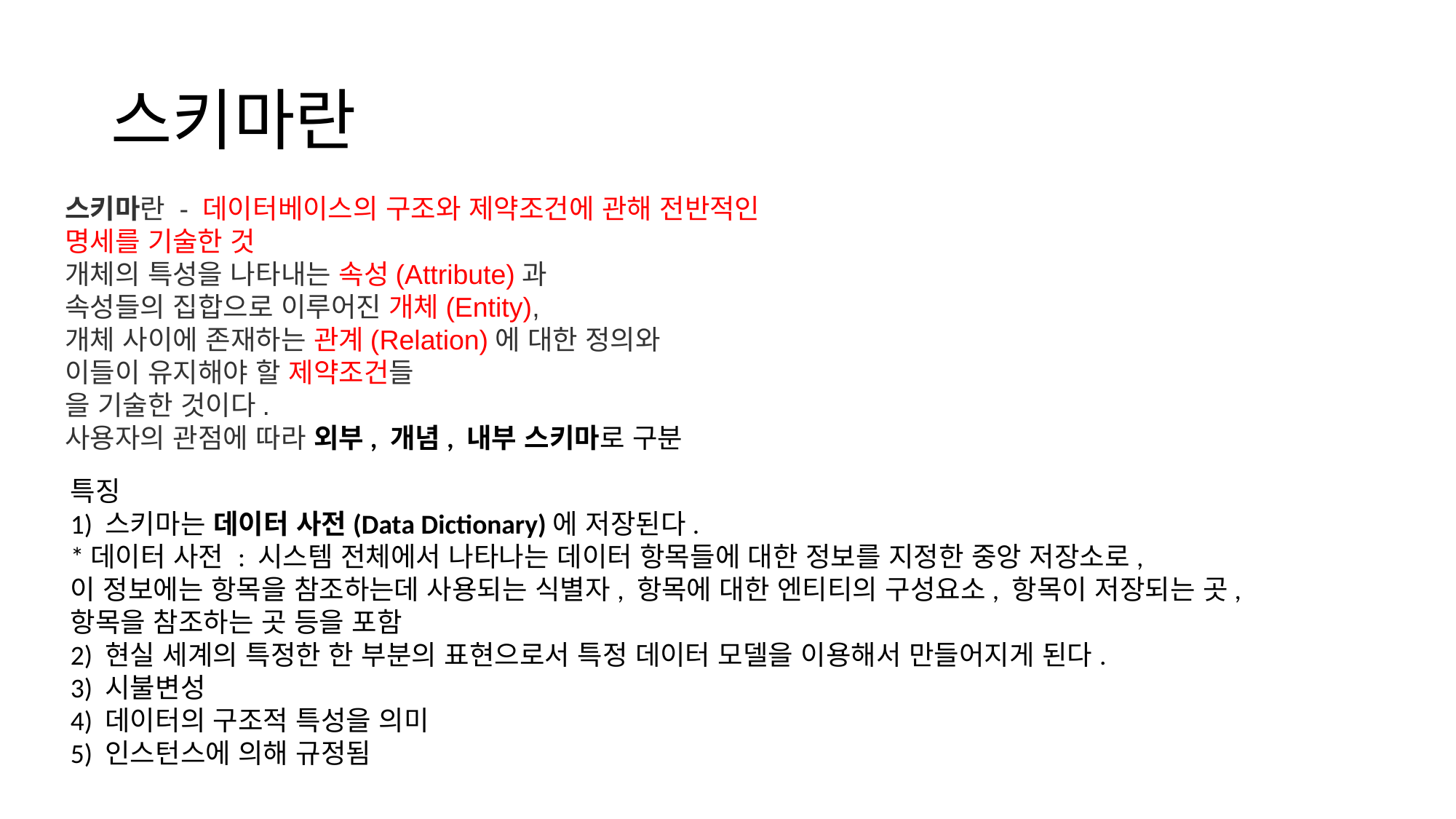

# 스키마란
스키마란 - 데이터베이스의 구조와 제약조건에 관해 전반적인 명세를 기술한 것
개체의 특성을 나타내는 속성(Attribute)과
속성들의 집합으로 이루어진 개체(Entity),
개체 사이에 존재하는 관계(Relation)에 대한 정의와
이들이 유지해야 할 제약조건들
을 기술한 것이다.
사용자의 관점에 따라 외부, 개념, 내부 스키마로 구분
특징
1) 스키마는 데이터 사전(Data Dictionary)에 저장된다.
*데이터 사전 : 시스템 전체에서 나타나는 데이터 항목들에 대한 정보를 지정한 중앙 저장소로,
이 정보에는 항목을 참조하는데 사용되는 식별자, 항목에 대한 엔티티의 구성요소, 항목이 저장되는 곳,
항목을 참조하는 곳 등을 포함
2) 현실 세계의 특정한 한 부분의 표현으로서 특정 데이터 모델을 이용해서 만들어지게 된다.
3) 시불변성
4) 데이터의 구조적 특성을 의미
5) 인스턴스에 의해 규정됨